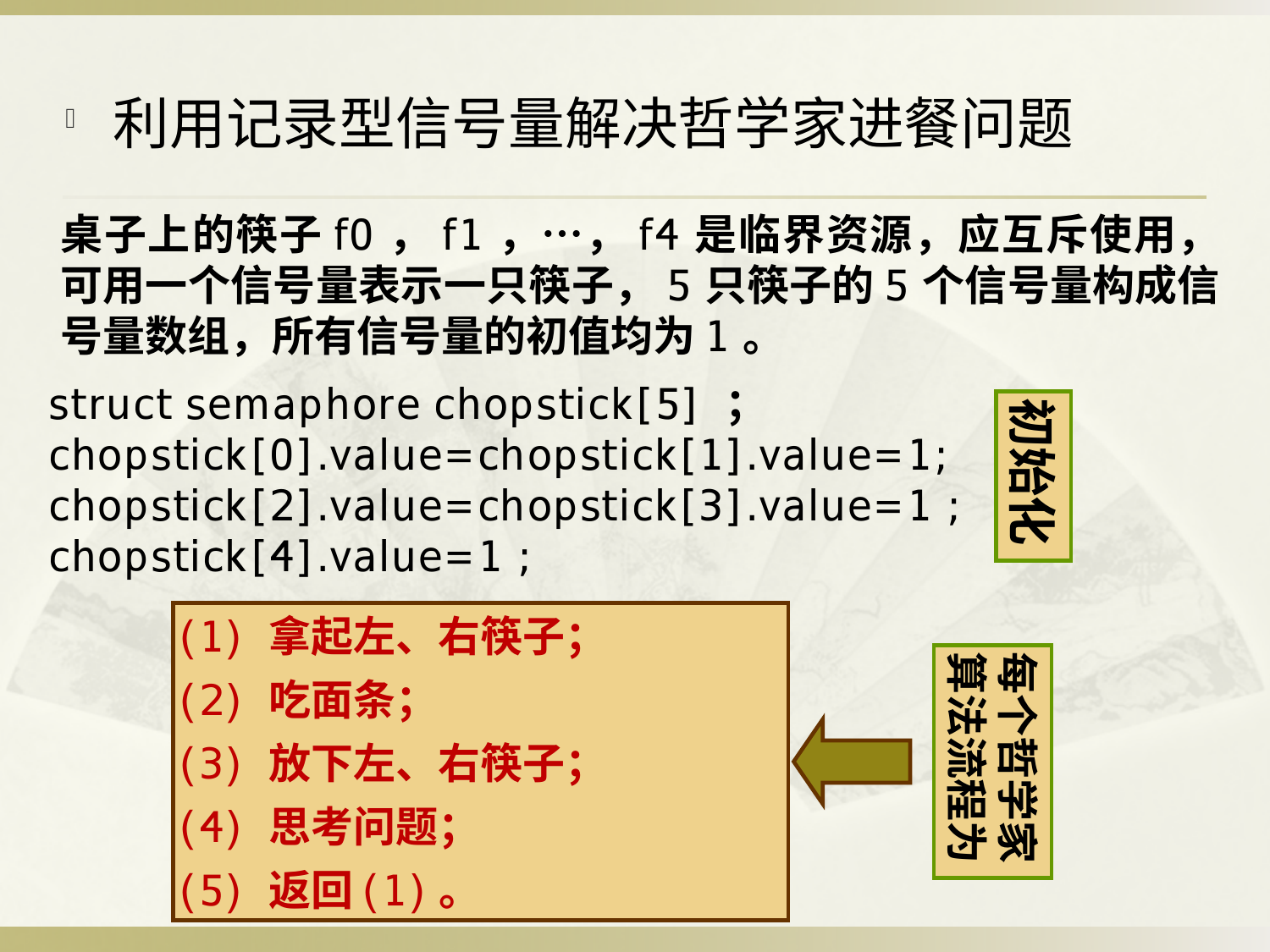

利用记录型信号量解决哲学家进餐问题
桌子上的筷子f0，f1，…，f4是临界资源，应互斥使用，可用一个信号量表示一只筷子，5只筷子的5个信号量构成信号量数组，所有信号量的初值均为1。
struct semaphore chopstick[5] ；
chopstick[0].value=chopstick[1].value=1;
chopstick[2].value=chopstick[3].value=1 ;
chopstick[4].value=1 ;
初始化
(1) 拿起左、右筷子；
(2) 吃面条；
(3) 放下左、右筷子；
(4) 思考问题；
(5) 返回(1)。
每个哲学家算法流程为

78